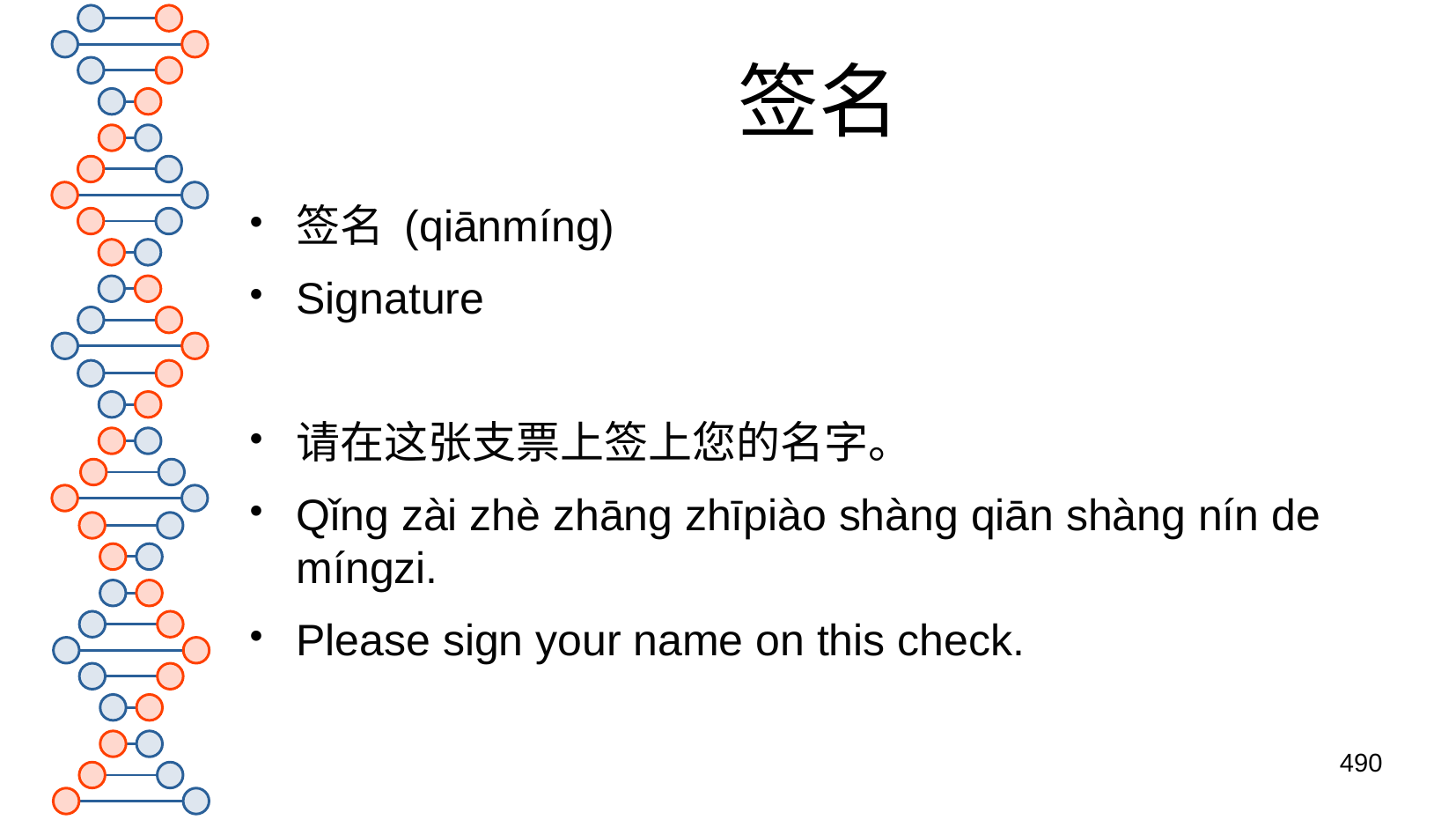

# 签名
签名 (qiānmíng)
Signature

请在这张支票上签上您的名字。
Qǐng zài zhè zhāng zhīpiào shàng qiān shàng nín de míngzi.
Please sign your name on this check.

490